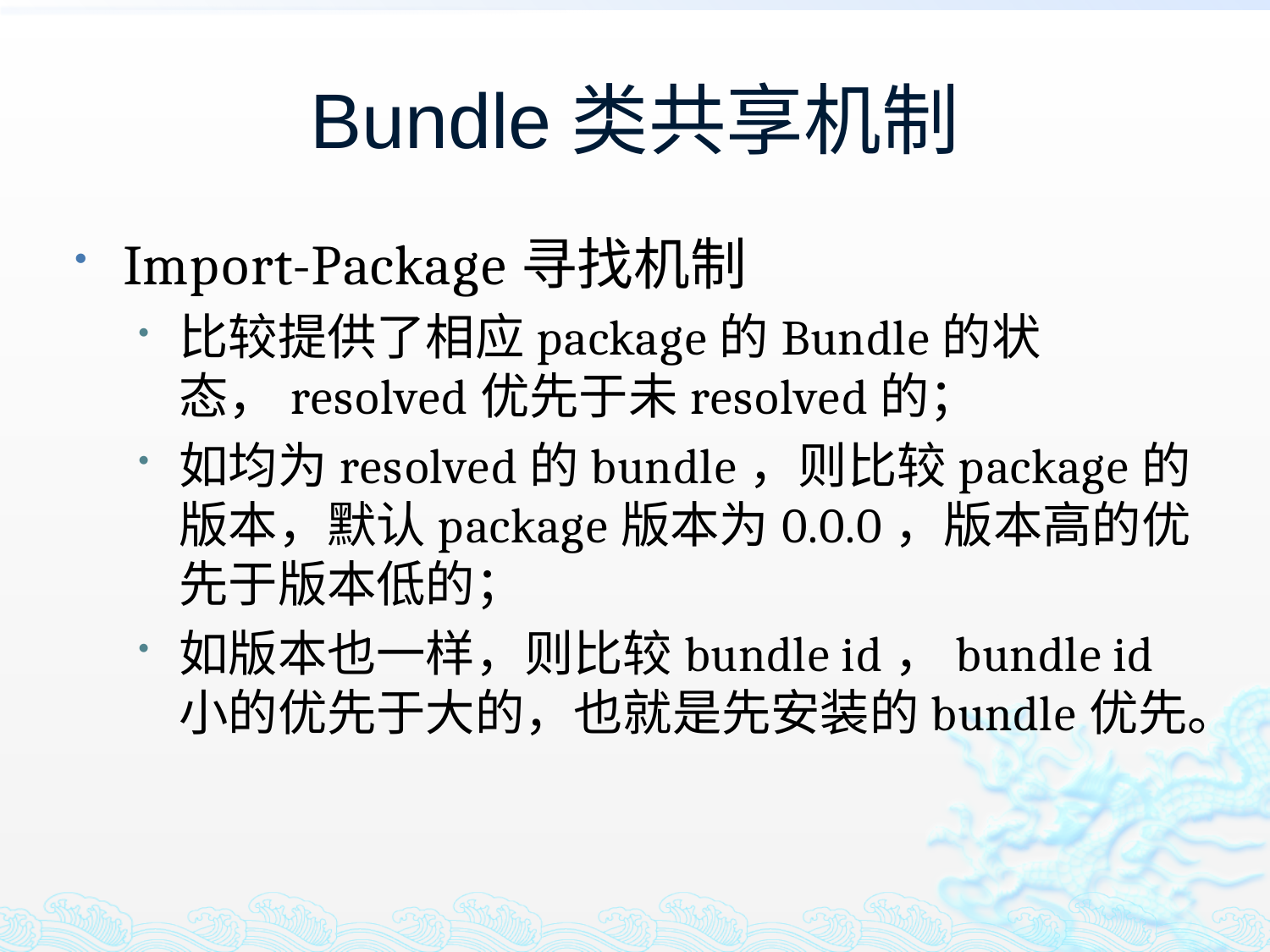

# Bundle类共享机制
Import-Package寻找机制
比较提供了相应package的Bundle的状态，resolved优先于未resolved的；
如均为resolved的bundle，则比较package的版本，默认package版本为0.0.0，版本高的优先于版本低的；
如版本也一样，则比较bundle id，bundle id小的优先于大的，也就是先安装的bundle优先。